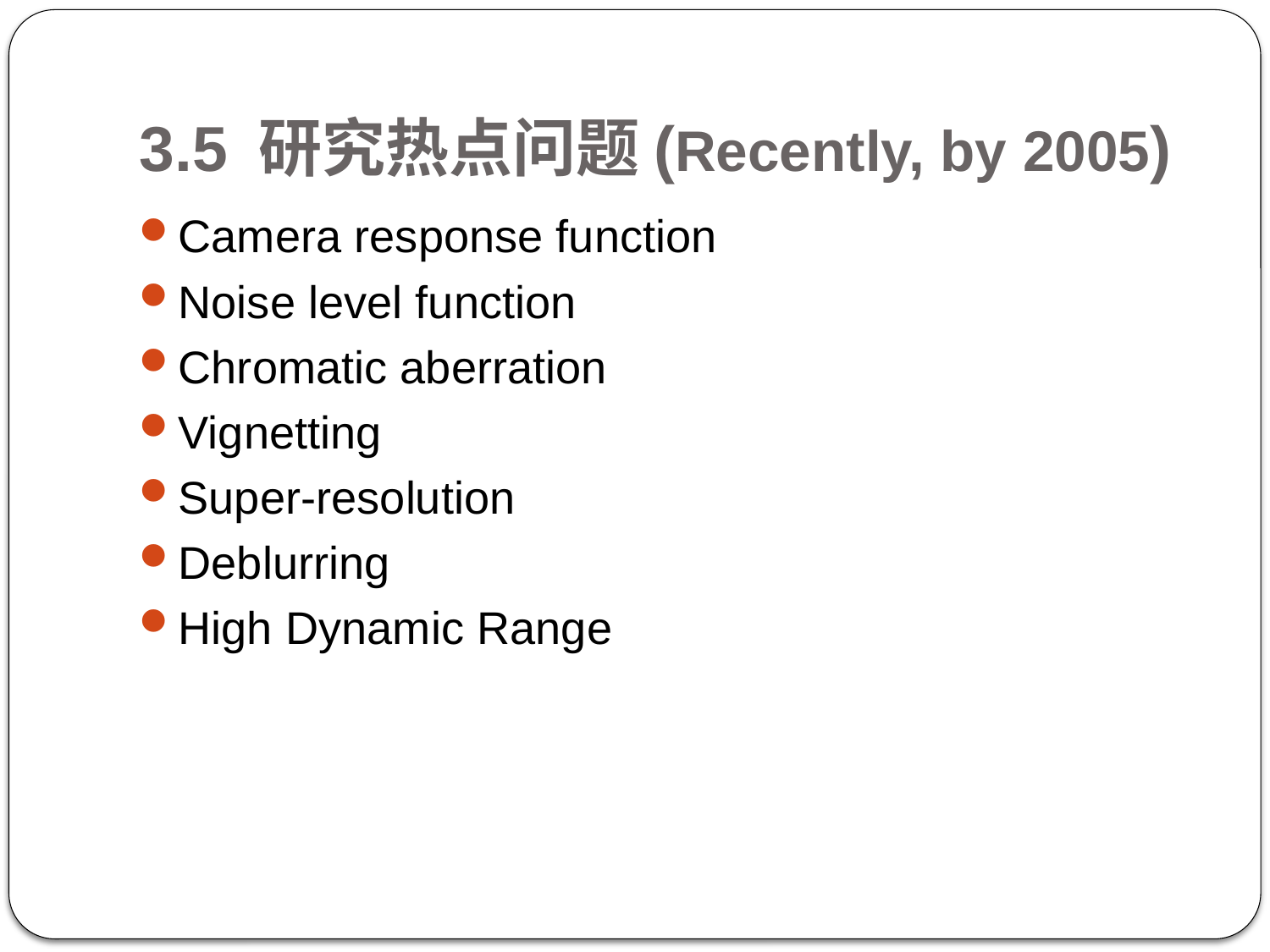

# 3.5 研究热点问题(Recently, by 2005)
Camera response function
Noise level function
Chromatic aberration
Vignetting
Super-resolution
Deblurring
High Dynamic Range